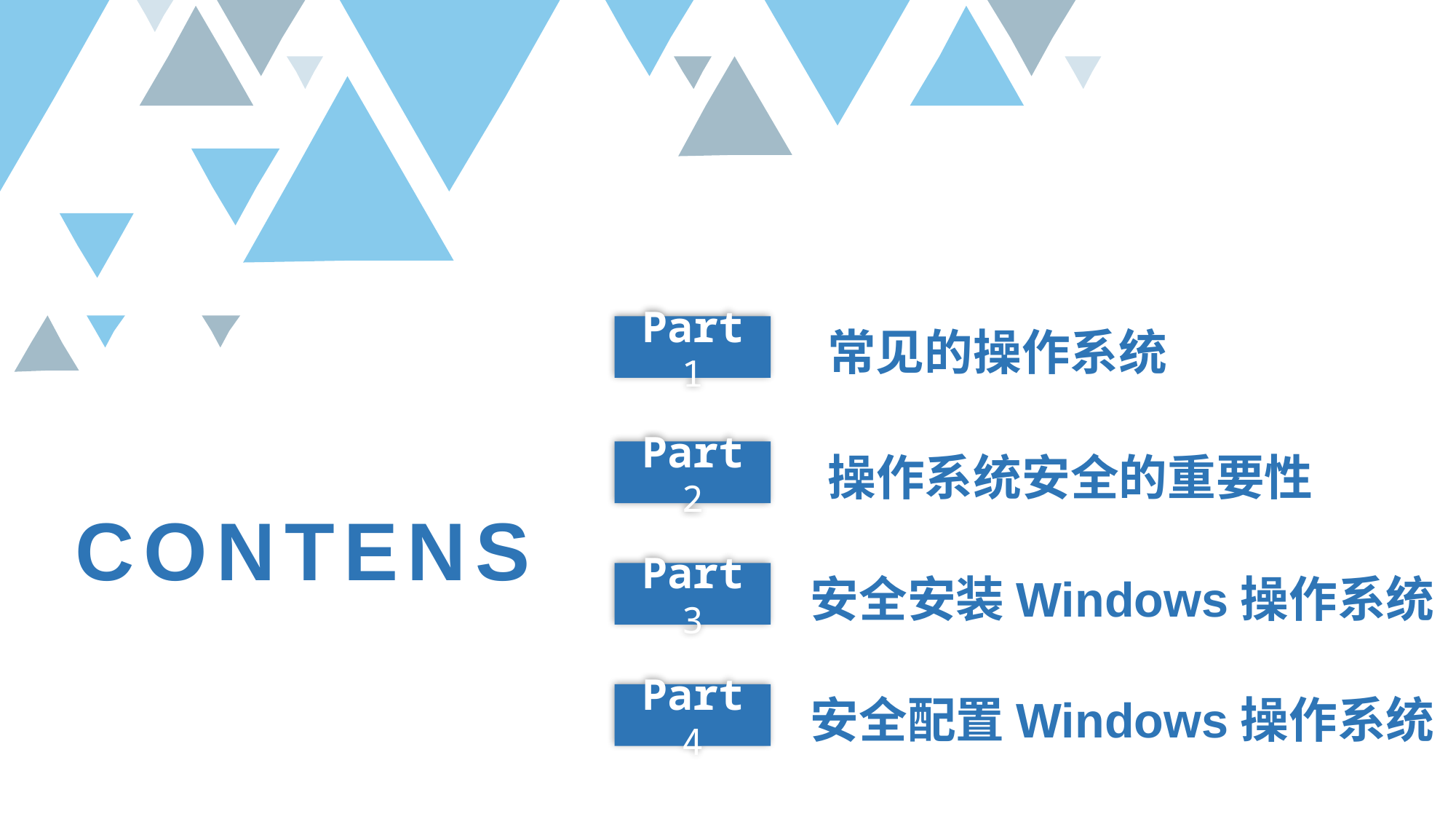

常见的操作系统
Part 1
操作系统安全的重要性
Part 2
CONTENS
安全安装Windows操作系统
Part 3
安全配置Windows操作系统
Part 4